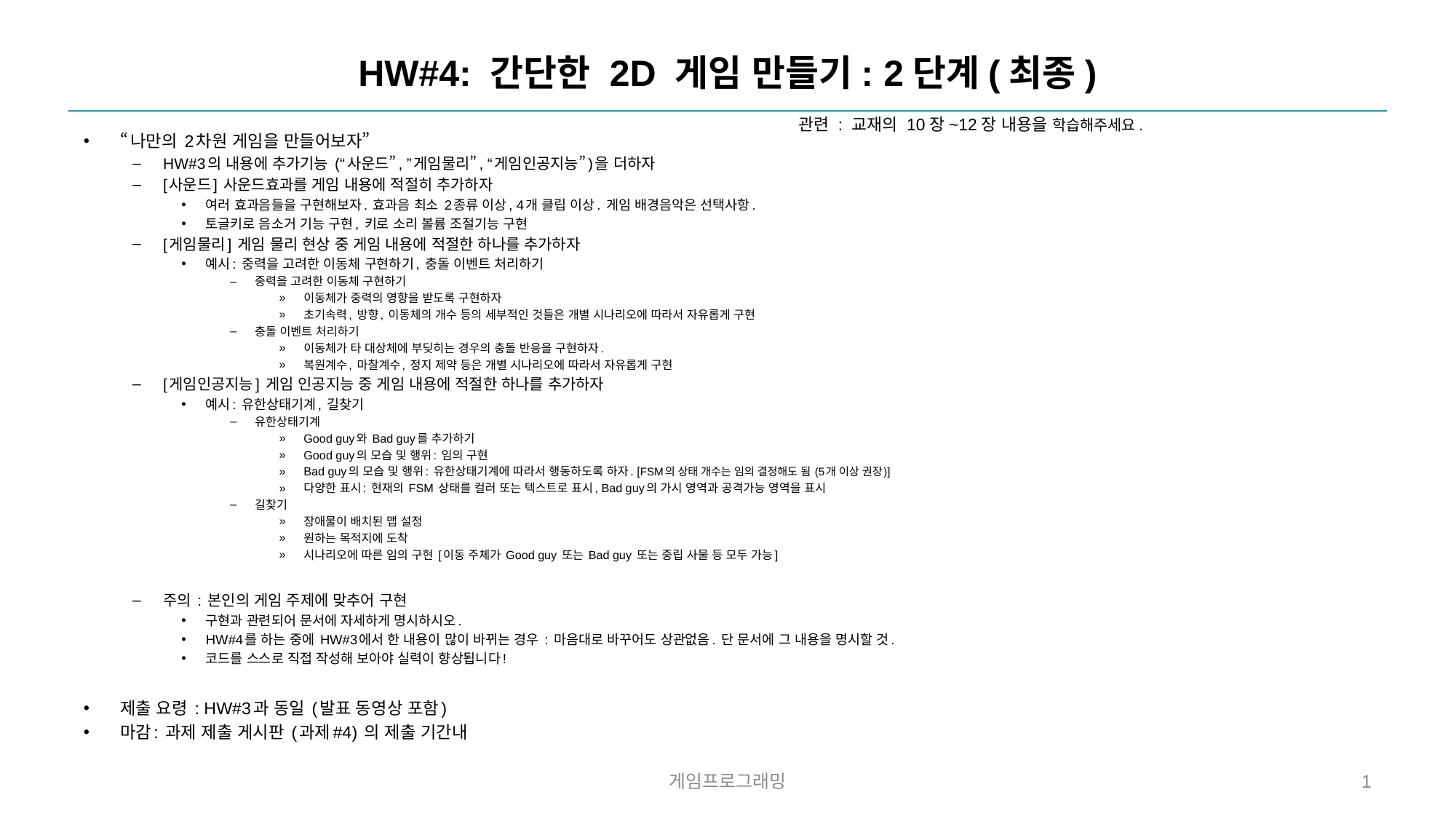

# HW#4: 간단한 2D 게임 만들기: 2단계(최종)
관련 : 교재의 10장~12장 내용을 학습해주세요.
“나만의 2차원 게임을 만들어보자”
HW#3의 내용에 추가기능 (“사운드”, ”게임물리”, “게임인공지능”)을 더하자
[사운드] 사운드효과를 게임 내용에 적절히 추가하자
여러 효과음들을 구현해보자. 효과음 최소 2종류 이상, 4개 클립 이상. 게임 배경음악은 선택사항.
토글키로 음소거 기능 구현, 키로 소리 볼륨 조절기능 구현
[게임물리] 게임 물리 현상 중 게임 내용에 적절한 하나를 추가하자
예시: 중력을 고려한 이동체 구현하기, 충돌 이벤트 처리하기
중력을 고려한 이동체 구현하기
이동체가 중력의 영향을 받도록 구현하자
초기속력, 방향, 이동체의 개수 등의 세부적인 것들은 개별 시나리오에 따라서 자유롭게 구현
충돌 이벤트 처리하기
이동체가 타 대상체에 부딪히는 경우의 충돌 반응을 구현하자.
복원계수, 마찰계수, 정지 제약 등은 개별 시나리오에 따라서 자유롭게 구현
[게임인공지능] 게임 인공지능 중 게임 내용에 적절한 하나를 추가하자
예시: 유한상태기계, 길찾기
유한상태기계
Good guy와 Bad guy를 추가하기
Good guy의 모습 및 행위: 임의 구현
Bad guy의 모습 및 행위: 유한상태기계에 따라서 행동하도록 하자. [FSM의 상태 개수는 임의 결정해도 됨 (5개 이상 권장)]
다양한 표시: 현재의 FSM 상태를 컬러 또는 텍스트로 표시, Bad guy의 가시 영역과 공격가능 영역을 표시
길찾기
장애물이 배치된 맵 설정
원하는 목적지에 도착
시나리오에 따른 임의 구현 [이동 주체가 Good guy 또는 Bad guy 또는 중립 사물 등 모두 가능]

주의 : 본인의 게임 주제에 맞추어 구현
구현과 관련되어 문서에 자세하게 명시하시오.
HW#4를 하는 중에 HW#3에서 한 내용이 많이 바뀌는 경우 : 마음대로 바꾸어도 상관없음. 단 문서에 그 내용을 명시할 것.
코드를 스스로 직접 작성해 보아야 실력이 향상됩니다!

제출 요령 : HW#3과 동일 (발표 동영상 포함)
마감: 과제 제출 게시판 (과제#4) 의 제출 기간내
게임프로그래밍
1